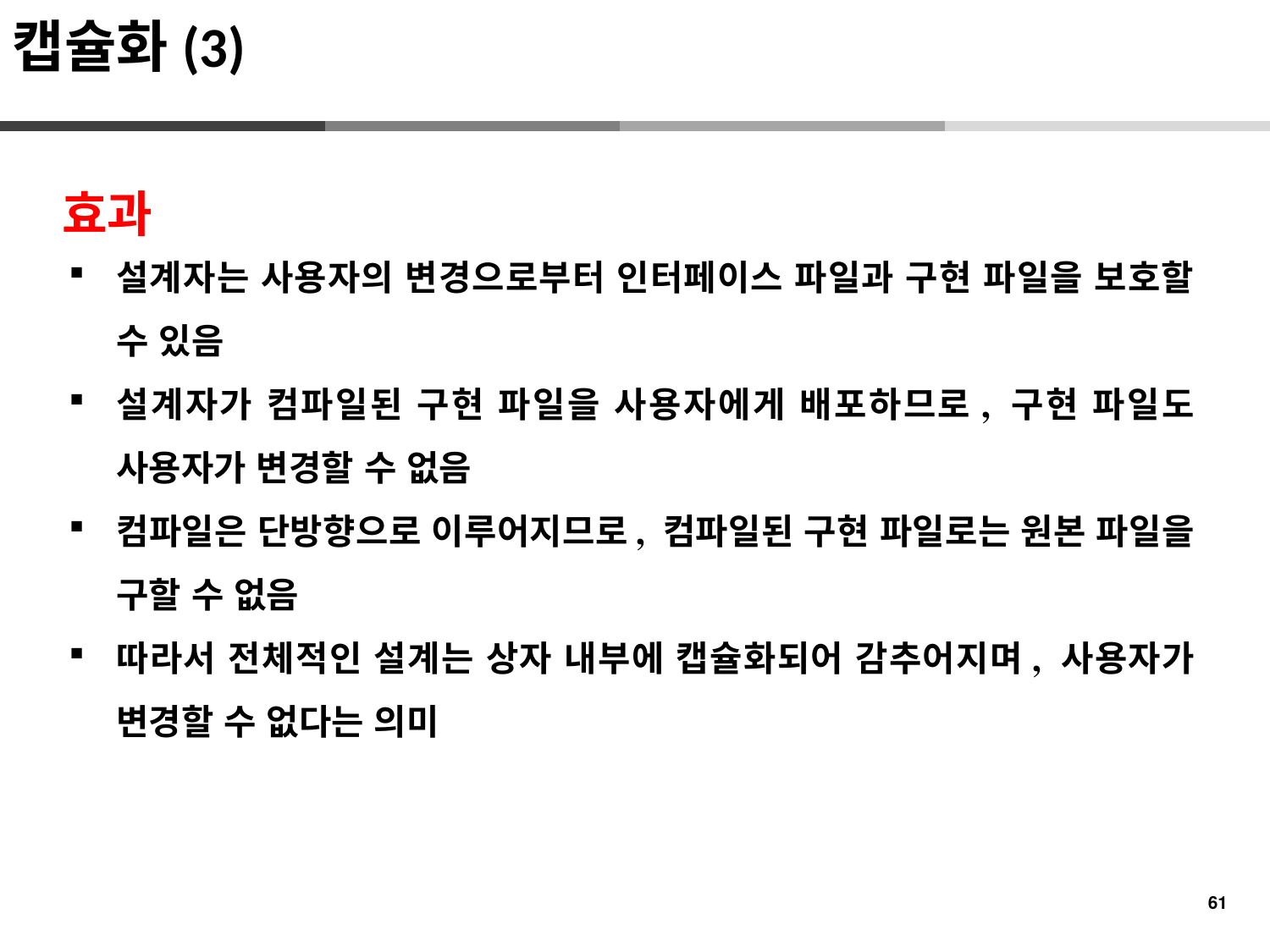

캡슐화(3)

효과
설계자는 사용자의 변경으로부터 인터페이스 파일과 구현 파일을 보호할 수 있음
설계자가 컴파일된 구현 파일을 사용자에게 배포하므로, 구현 파일도 사용자가 변경할 수 없음
컴파일은 단방향으로 이루어지므로, 컴파일된 구현 파일로는 원본 파일을 구할 수 없음
따라서 전체적인 설계는 상자 내부에 캡슐화되어 감추어지며, 사용자가 변경할 수 없다는 의미